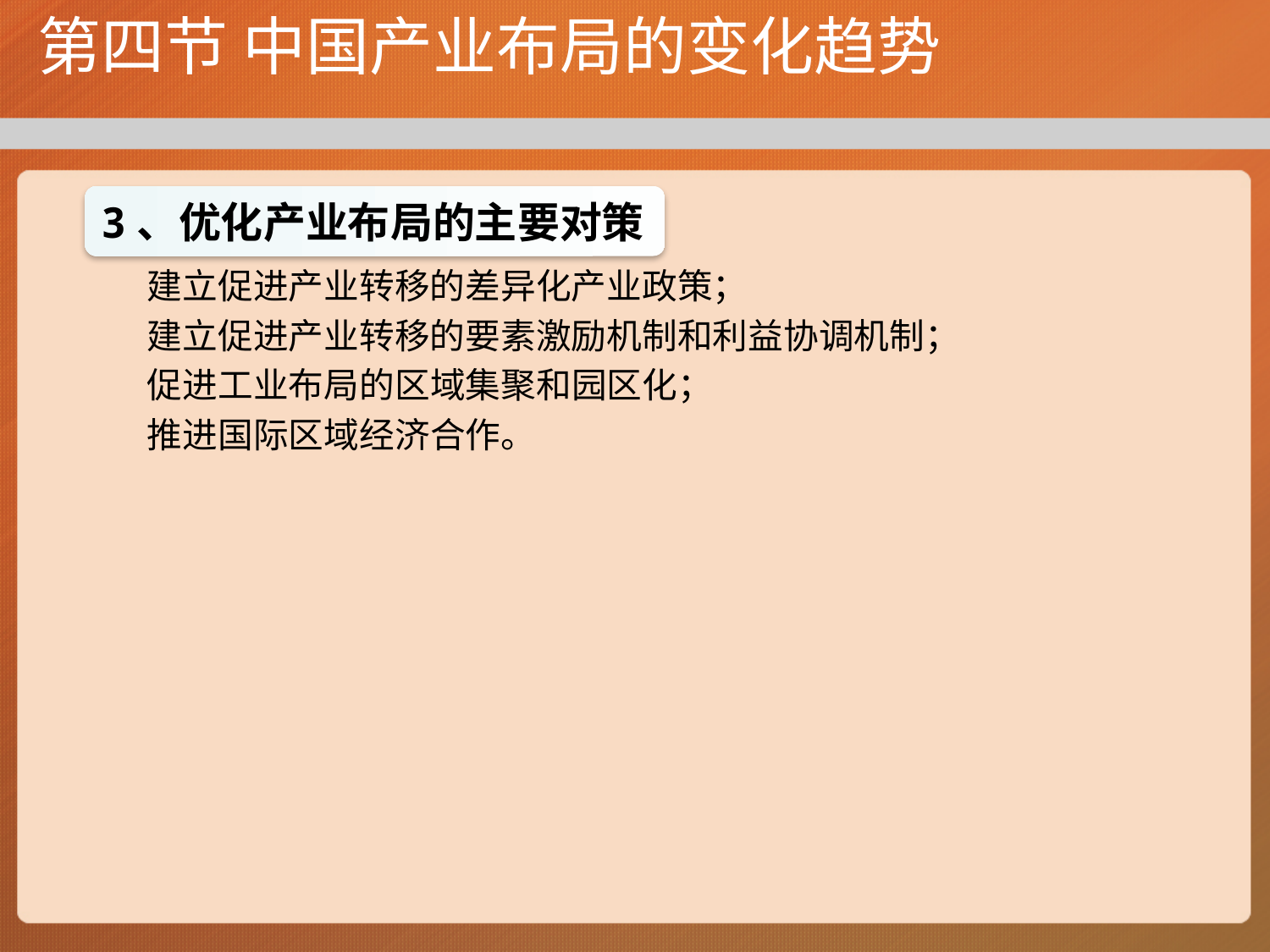

# 第四节 中国产业布局的变化趋势
3、优化产业布局的主要对策

        建立促进产业转移的差异化产业政策；
        建立促进产业转移的要素激励机制和利益协调机制；
        促进工业布局的区域集聚和园区化；
        推进国际区域经济合作。